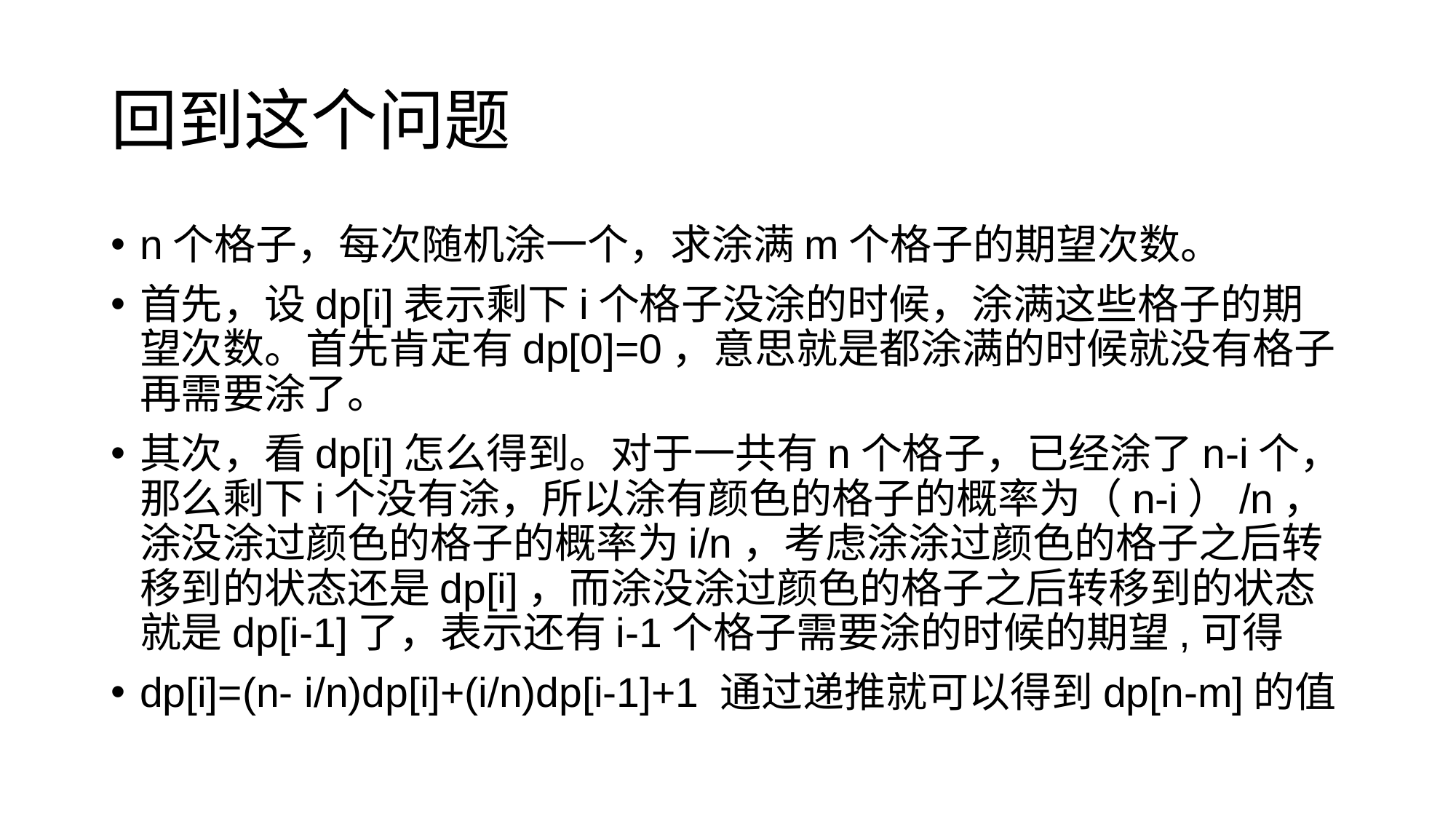

# 回到这个问题
n个格子，每次随机涂一个，求涂满m个格子的期望次数。
首先，设dp[i]表示剩下i个格子没涂的时候，涂满这些格子的期望次数。首先肯定有dp[0]=0，意思就是都涂满的时候就没有格子再需要涂了。
其次，看dp[i]怎么得到。对于一共有n个格子，已经涂了n-i个，那么剩下i个没有涂，所以涂有颜色的格子的概率为（n-i）/n，涂没涂过颜色的格子的概率为i/n，考虑涂涂过颜色的格子之后转移到的状态还是dp[i]，而涂没涂过颜色的格子之后转移到的状态就是dp[i-1]了，表示还有i-1个格子需要涂的时候的期望,可得
dp[i]=(n- i/n)dp[i]+(i/n)dp[i-1]+1 通过递推就可以得到dp[n-m]的值